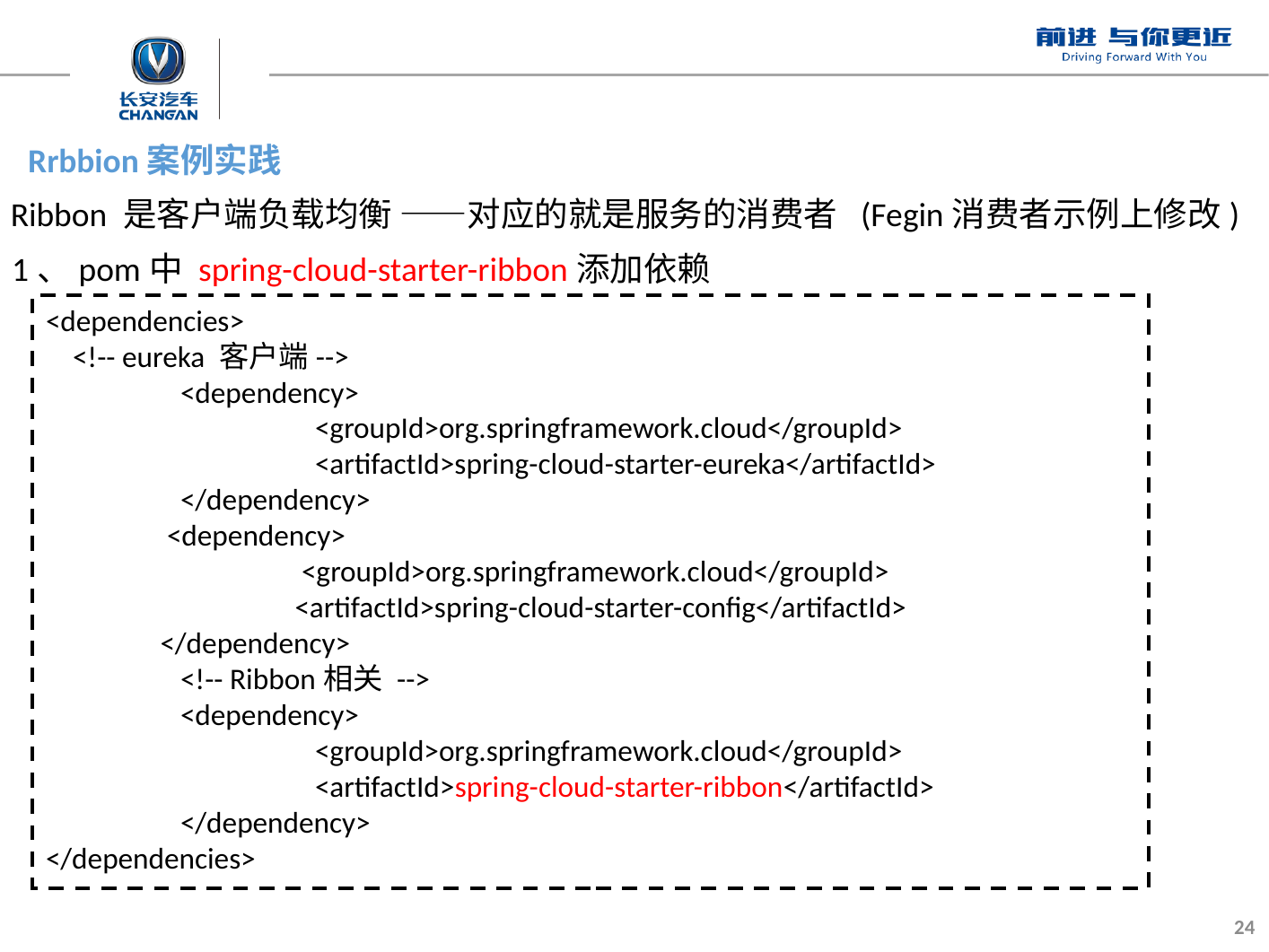

Rrbbion案例实践
Ribbon 是客户端负载均衡 ——对应的就是服务的消费者  (Fegin消费者示例上修改)
1、pom中 spring-cloud-starter-ribbon添加依赖

<dependencies>
    <!-- eureka 客户端-->
	<dependency>
		<groupId>org.springframework.cloud</groupId>
		<artifactId>spring-cloud-starter-eureka</artifactId>
	</dependency>
                  <dependency>
	                  <groupId>org.springframework.cloud</groupId>
	                 <artifactId>spring-cloud-starter-config</artifactId>
                 </dependency>
	<!-- Ribbon相关 -->
	<dependency>
		<groupId>org.springframework.cloud</groupId>
		<artifactId>spring-cloud-starter-ribbon</artifactId>
	</dependency>
</dependencies>